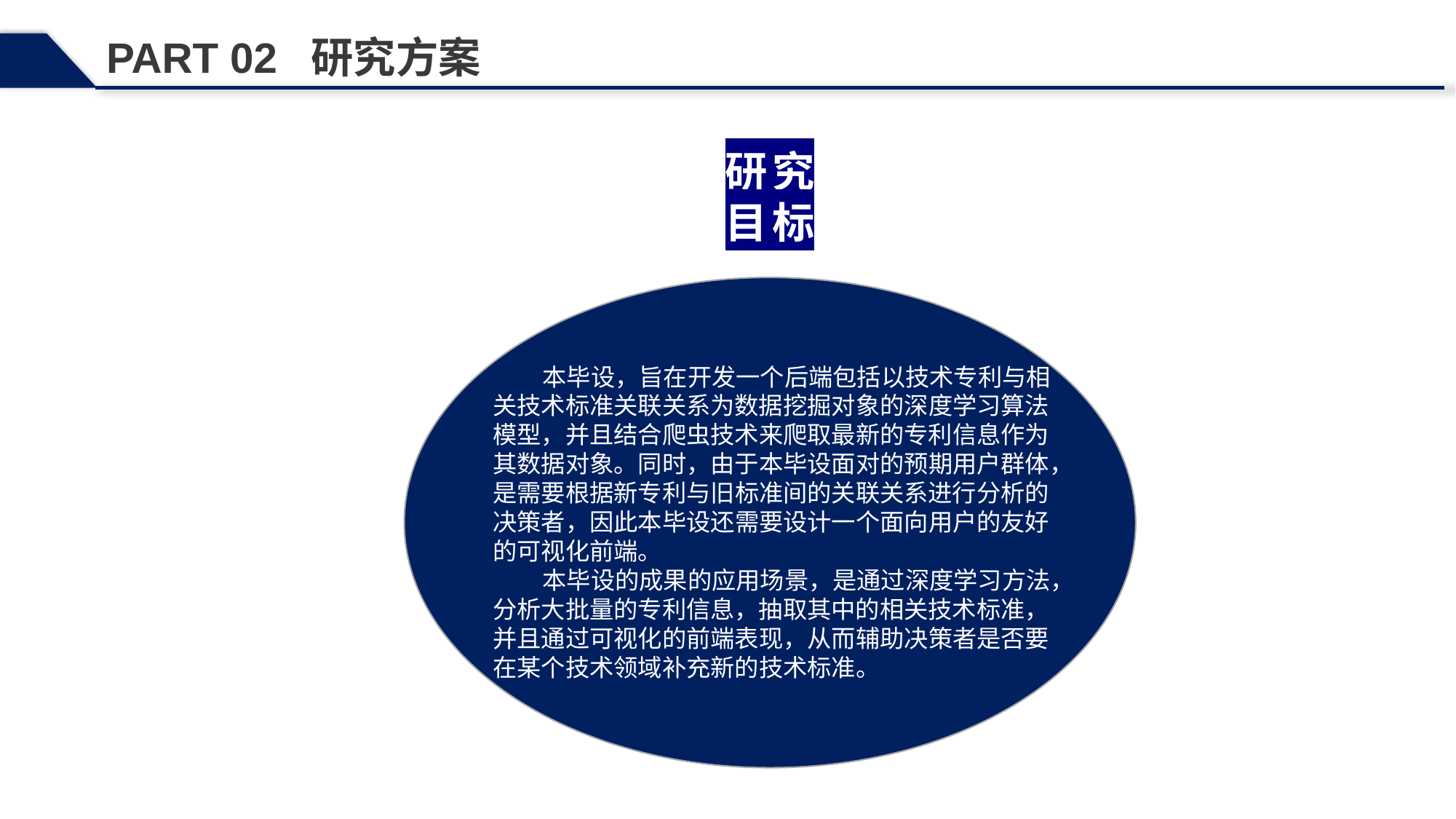

PART 02  研究方案

研究
目标

        本毕设，旨在开发一个后端包括以技术专利与相关技术标准关联关系为数据挖掘对象的深度学习算法模型，并且结合爬虫技术来爬取最新的专利信息作为其数据对象。同时，由于本毕设面对的预期用户群体，是需要根据新专利与旧标准间的关联关系进行分析的决策者，因此本毕设还需要设计一个面向用户的友好的可视化前端。
        本毕设的成果的应用场景，是通过深度学习方法，分析大批量的专利信息，抽取其中的相关技术标准，并且通过可视化的前端表现，从而辅助决策者是否要在某个技术领域补充新的技术标准。